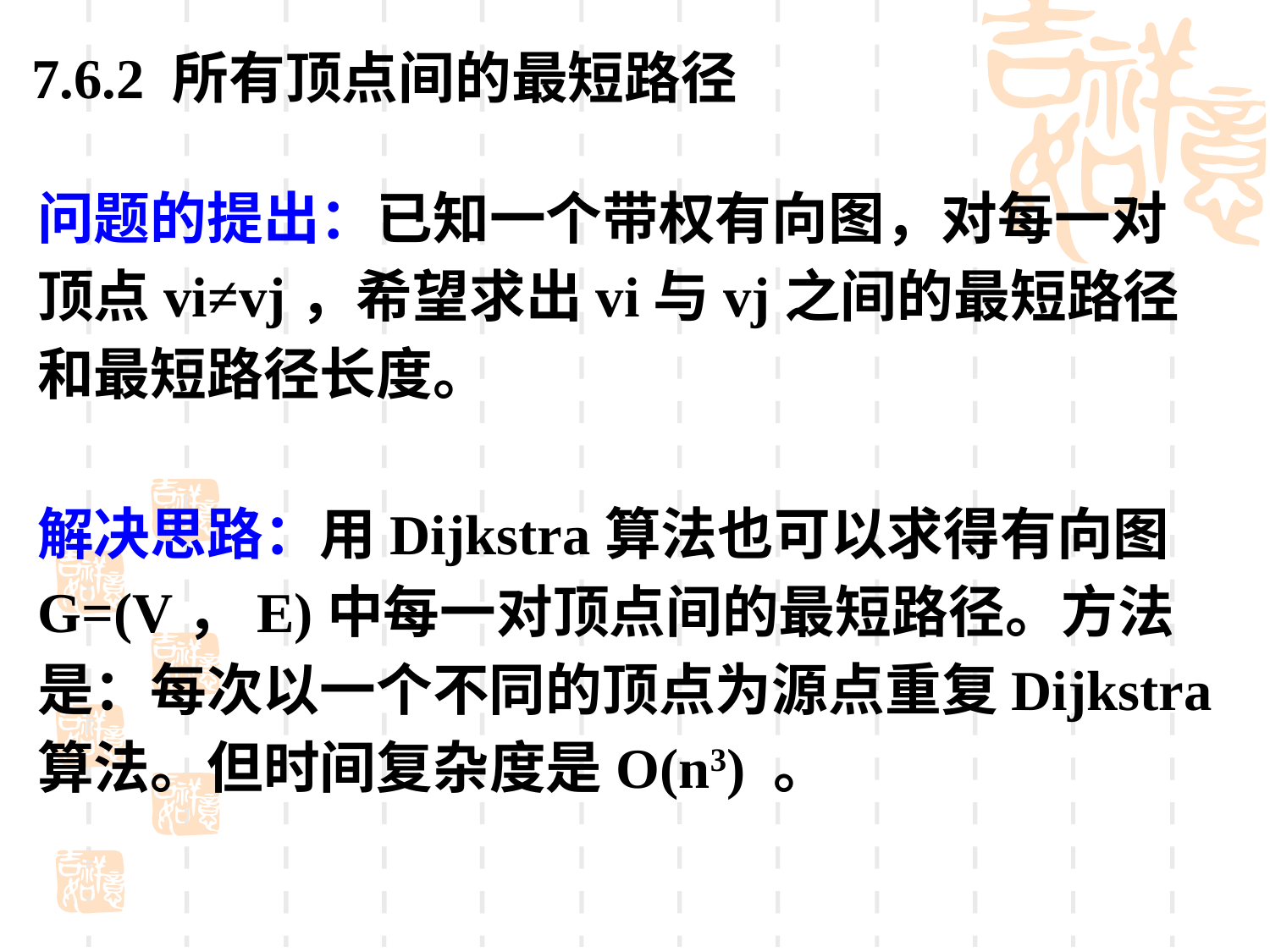

7.6.2 所有顶点间的最短路径
问题的提出：已知一个带权有向图，对每一对顶点vi≠vj，希望求出vi与vj之间的最短路径和最短路径长度。
解决思路：用Dijkstra算法也可以求得有向图G=(V，E)中每一对顶点间的最短路径。方法是：每次以一个不同的顶点为源点重复Dijkstra算法。但时间复杂度是O(n3) 。